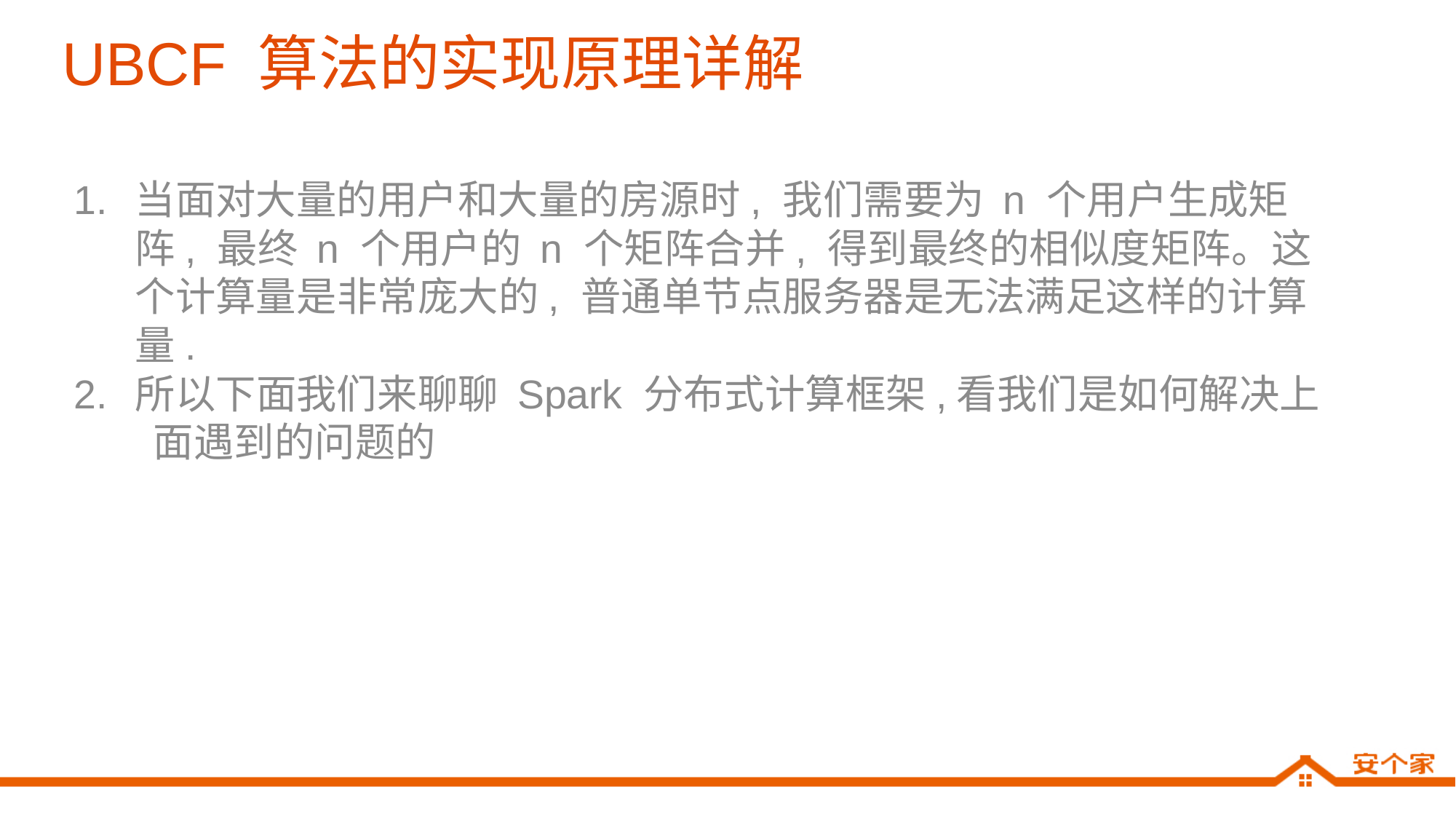

# UBCF 算法的实现原理详解
当面对大量的用户和大量的房源时, 我们需要为 n 个用户生成矩阵, 最终 n 个用户的 n 个矩阵合并, 得到最终的相似度矩阵。这个计算量是非常庞大的, 普通单节点服务器是无法满足这样的计算量.
所以下面我们来聊聊 Spark 分布式计算框架,看我们是如何解决上   面遇到的问题的